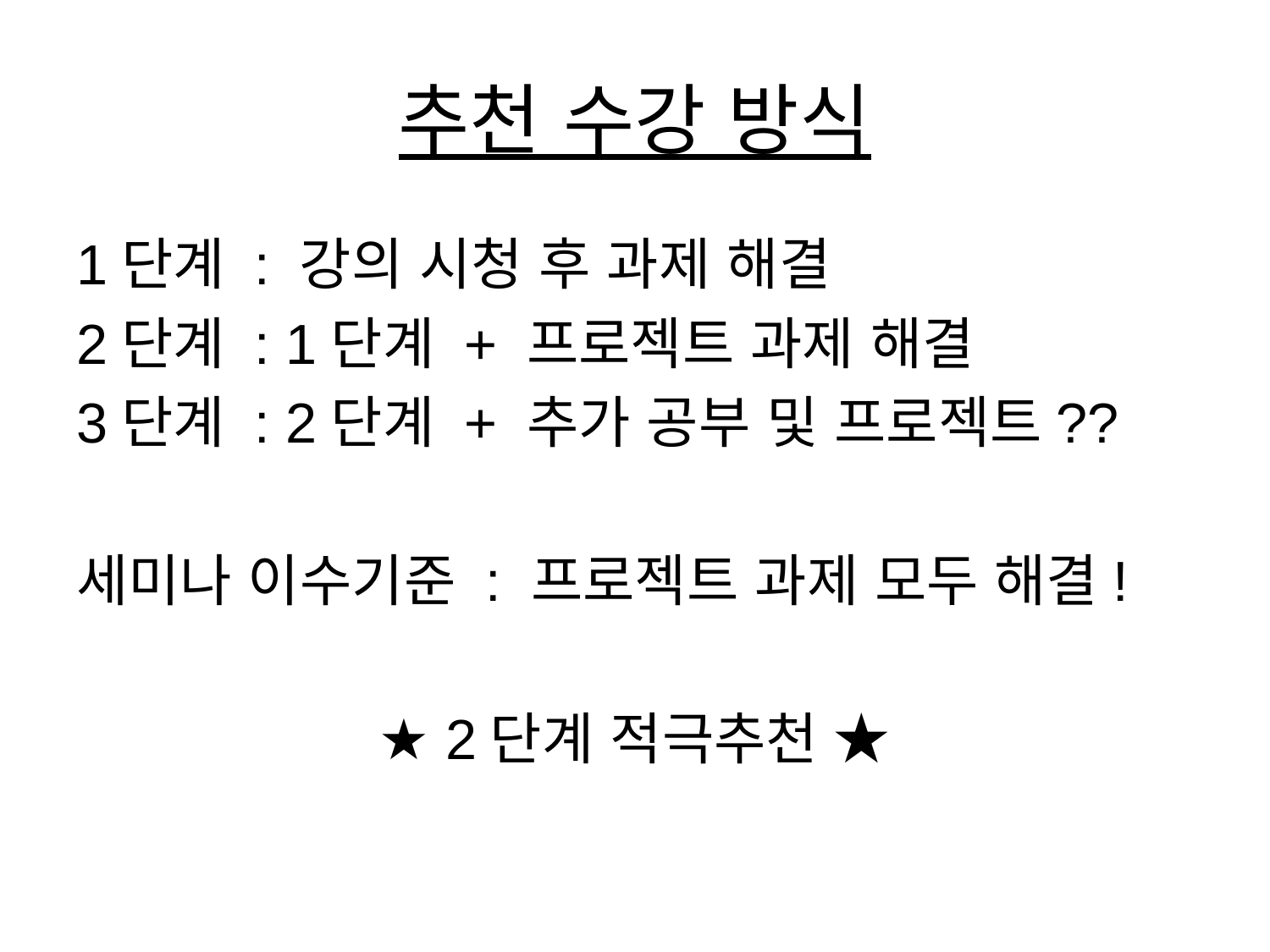

# 추천 수강 방식
1단계 : 강의 시청 후 과제 해결
2단계 : 1단계 + 프로젝트 과제 해결
3단계 : 2단계 + 추가 공부 및 프로젝트??

세미나 이수기준 : 프로젝트 과제 모두 해결!

★ 2단계 적극추천 ★